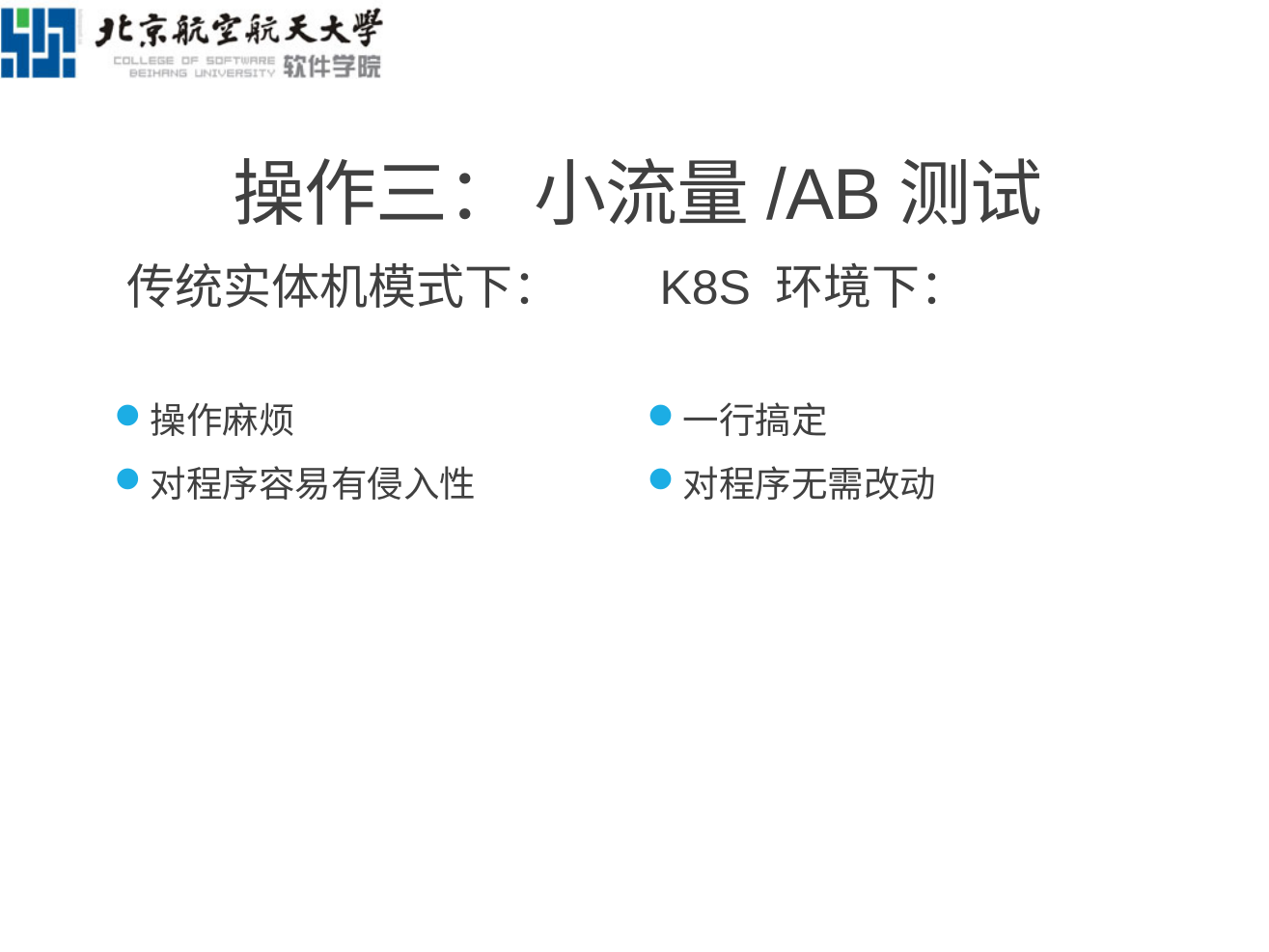

# 操作三： 小流量/AB测试
传统实体机模式下：

操作麻烦
对程序容易有侵入性

K8S 环境下：

一行搞定
对程序无需改动